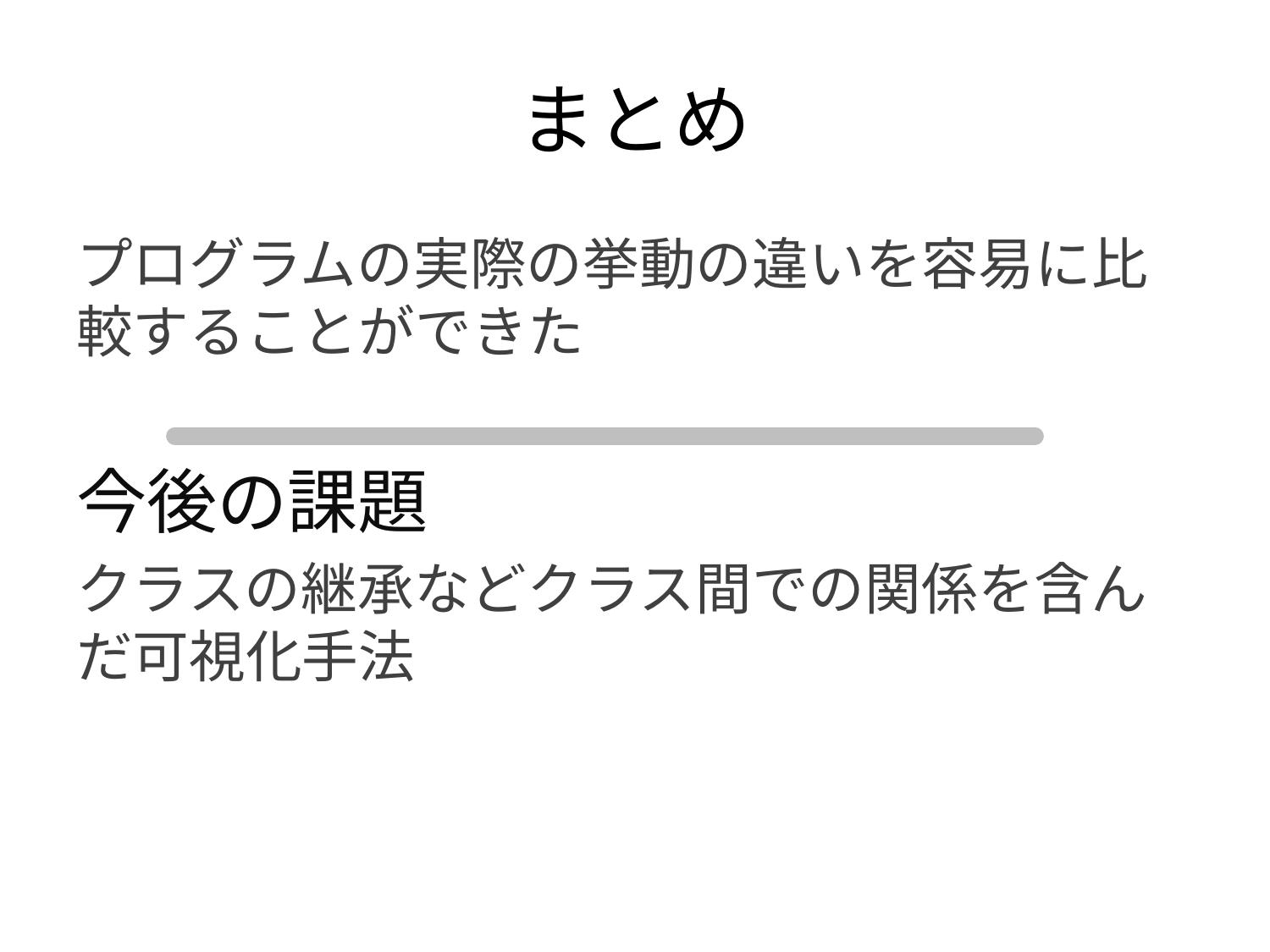

# まとめ
プログラムの実際の挙動の違いを容易に比較することができた

今後の課題
クラスの継承などクラス間での関係を含んだ可視化手法